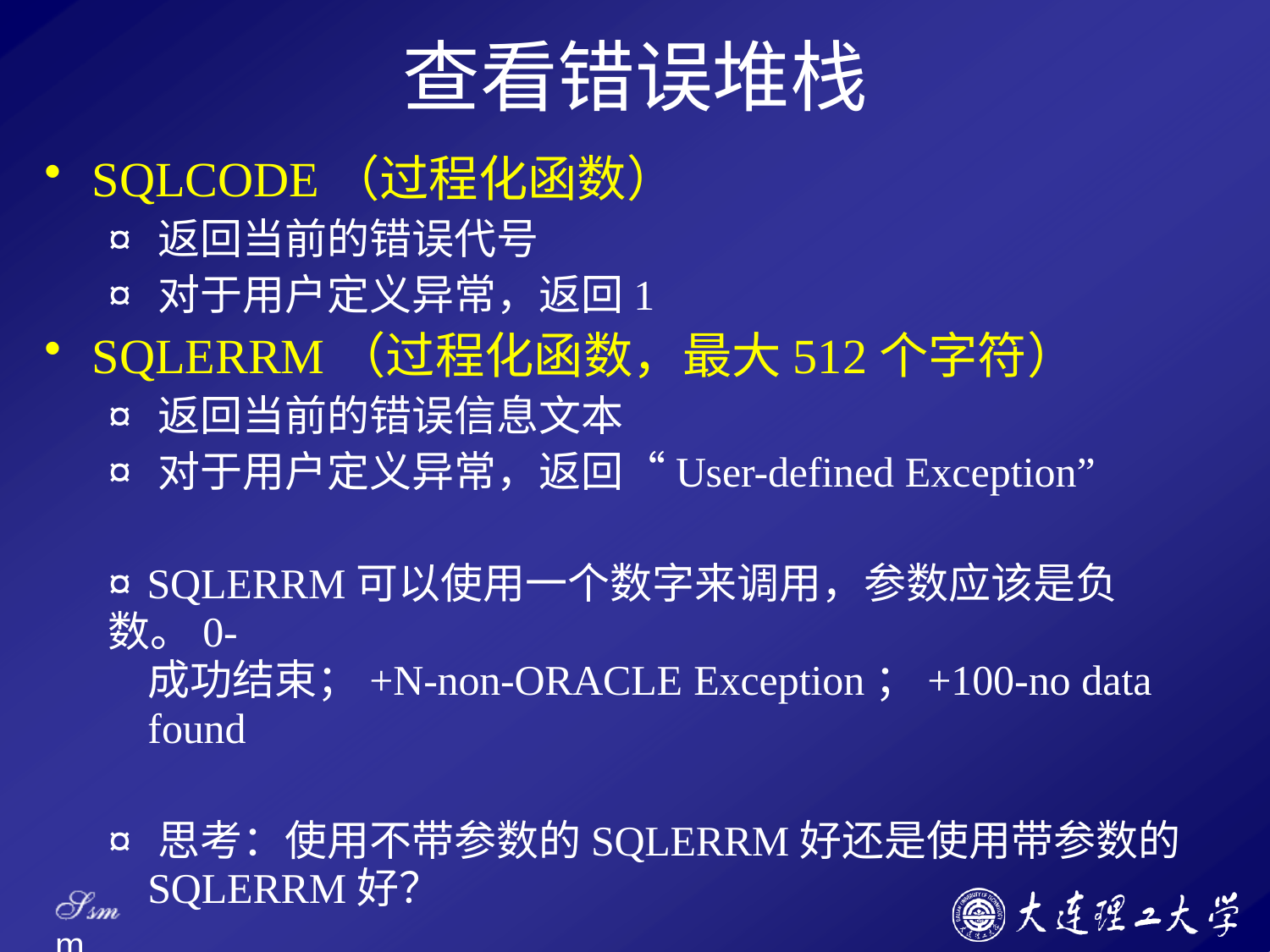

# 查看错误堆栈
SQLCODE（过程化函数）
¤ 返回当前的错误代号
¤ 对于用户定义异常，返回1
SQLERRM（过程化函数，最大512个字符）
¤ 返回当前的错误信息文本
¤ 对于用户定义异常，返回“User-defined Exception”

¤ SQLERRM可以使用一个数字来调用，参数应该是负数。0-
成功结束；+N-non-ORACLE Exception；+100-no data found

¤ 思考：使用不带参数的SQLERRM好还是使用带参数的
SQLERRM好？

Ssm